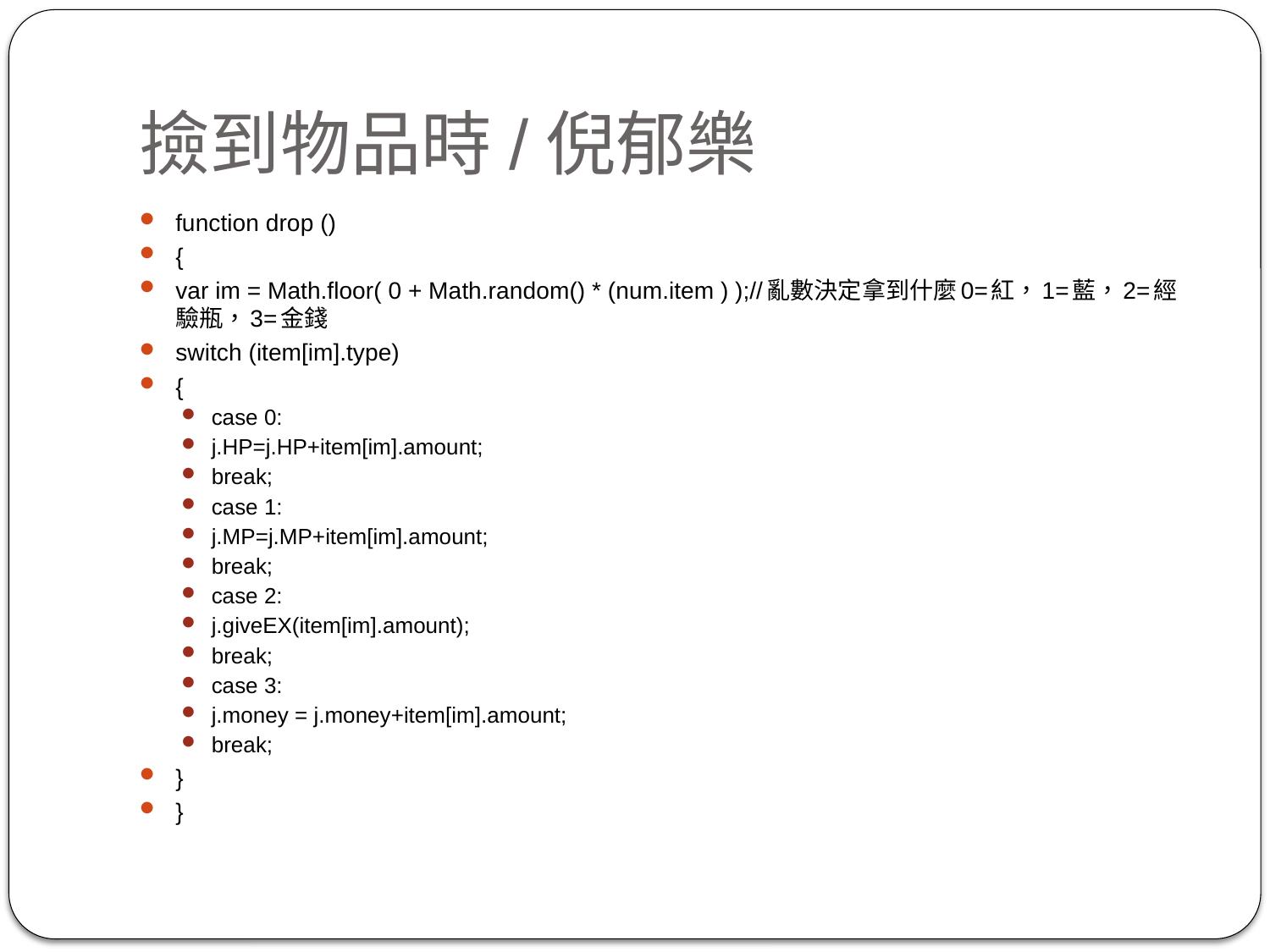

# 撿到物品時/倪郁樂
function drop ()
{
var im = Math.floor( 0 + Math.random() * (num.item ) );//亂數決定拿到什麼0=紅，1=藍，2=經驗瓶，3=金錢
switch (item[im].type)
{
case 0:
j.HP=j.HP+item[im].amount;
break;
case 1:
j.MP=j.MP+item[im].amount;
break;
case 2:
j.giveEX(item[im].amount);
break;
case 3:
j.money = j.money+item[im].amount;
break;
}
}